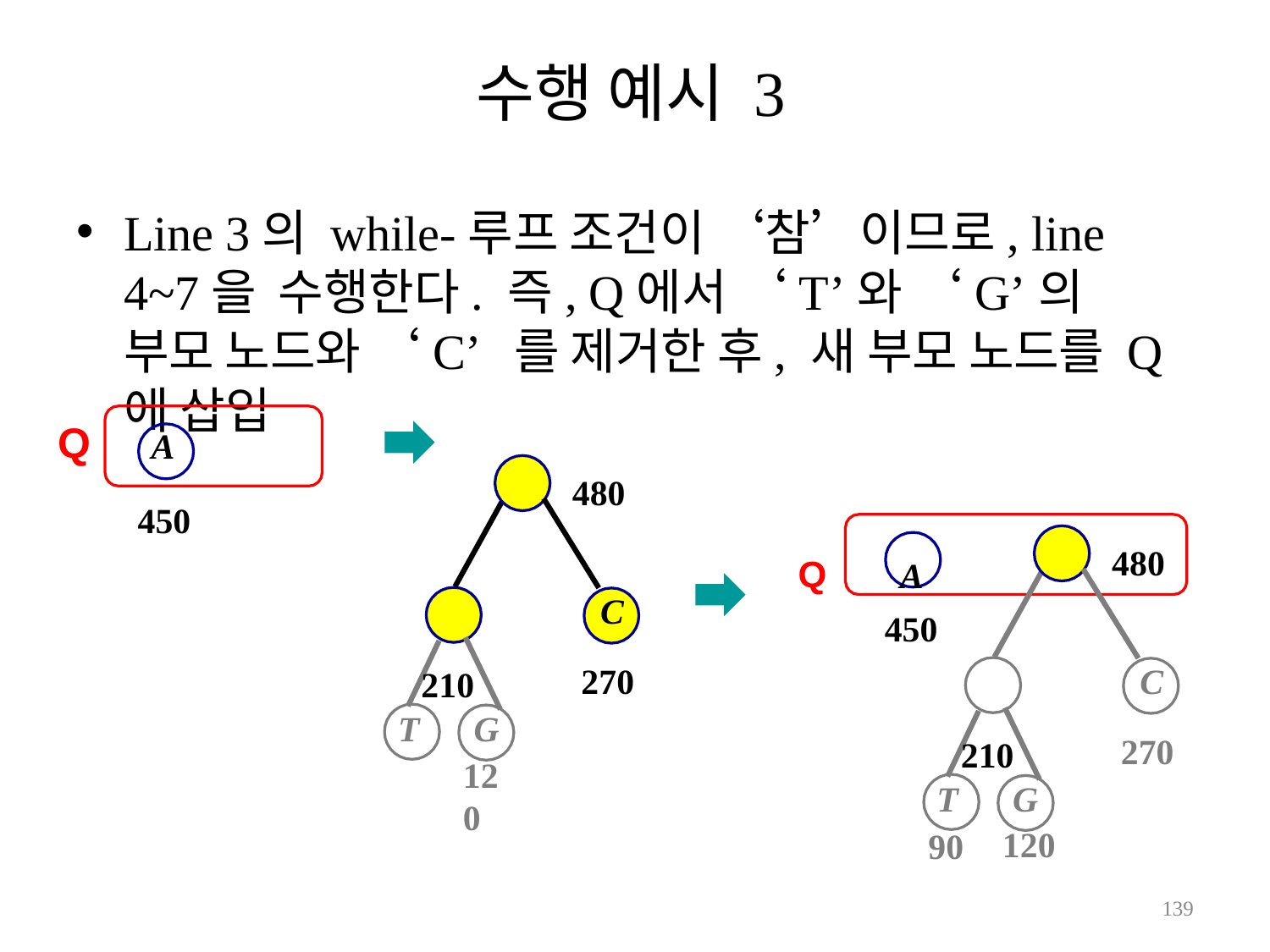

# 수행 예시 3
Line 3의 while-루프 조건이 ‘참’이므로, line 4~7을  수행한다. 즉, Q에서 ‘T’와 ‘G’의 부모 노드와 ‘C’  를 제거한 후, 새 부모 노드를 Q에 삽입

Q

A

480
450

Q	A

480

C

450

270
C

210
T	G
120

270
210
T	G

120
90
139